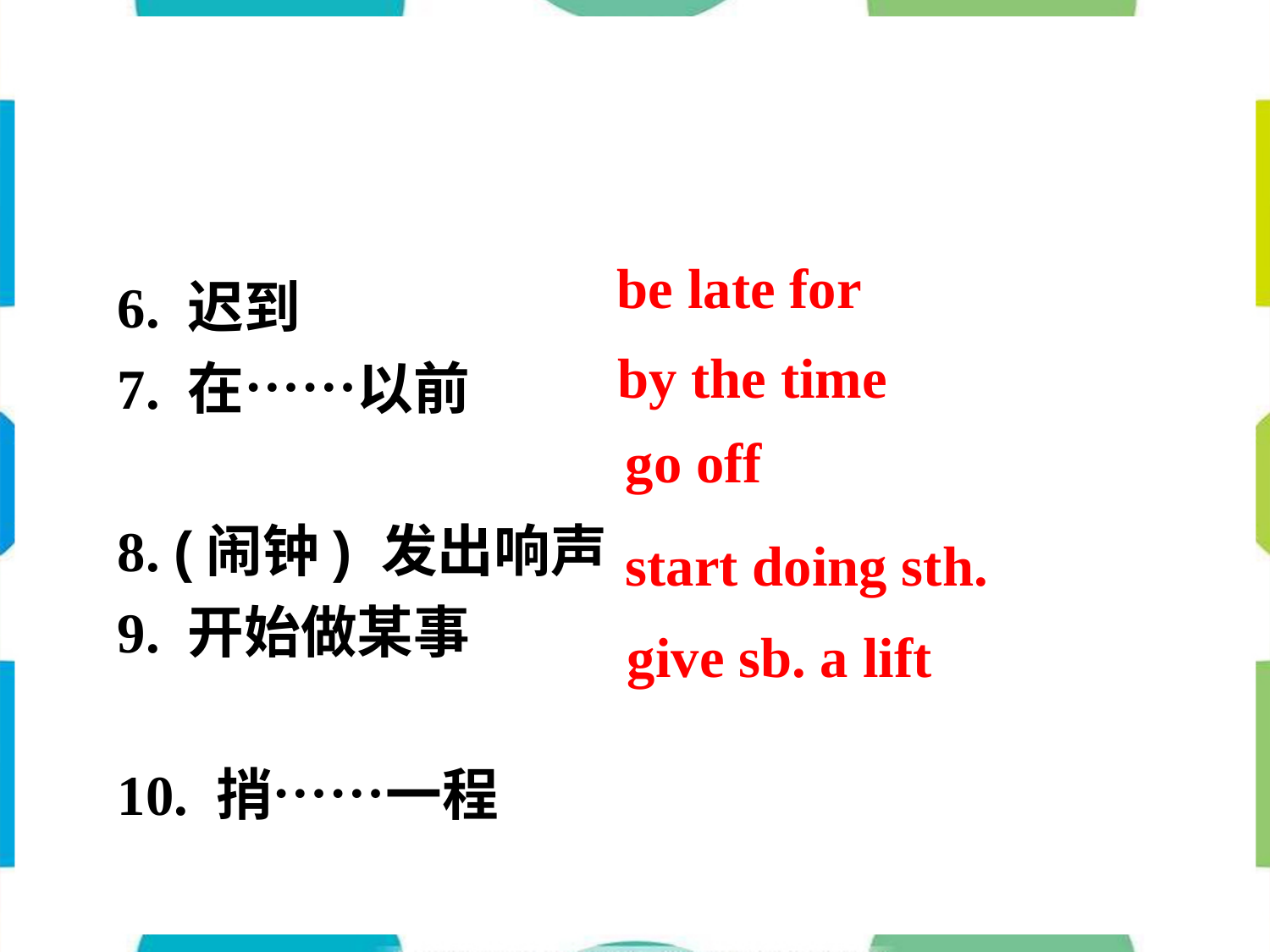

be late for
6. 迟到
7. 在……以前
8. (闹钟) 发出响声
9. 开始做某事
10. 捎……一程
by the time
go off
start doing sth.
give sb. a lift